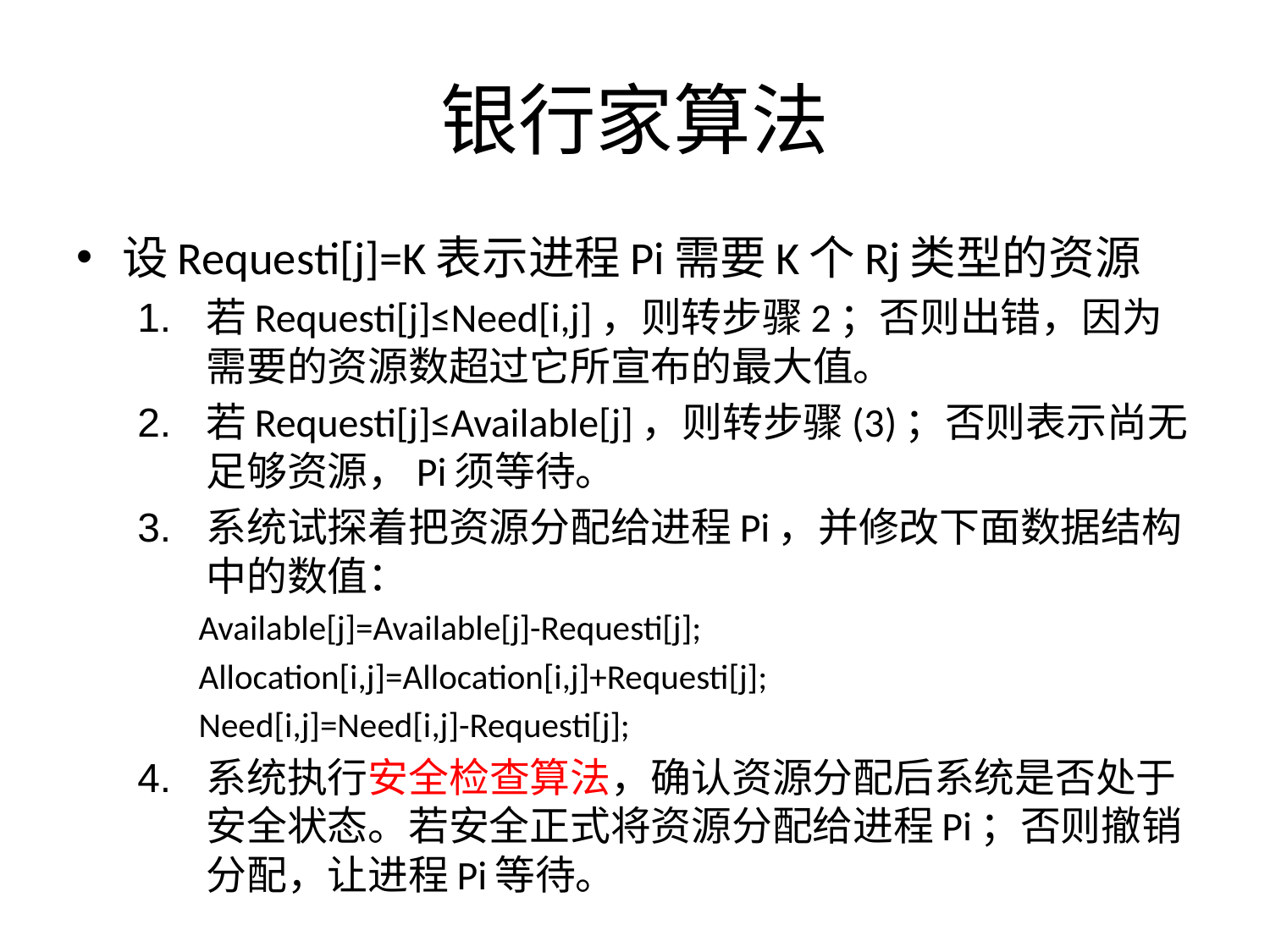

# 银行家算法
设Requesti[j]=K表示进程Pi需要K个Rj类型的资源
若Requesti[j]≤Need[i,j]，则转步骤2；否则出错，因为需要的资源数超过它所宣布的最大值。
若Requesti[j]≤Available[j]，则转步骤(3)；否则表示尚无足够资源，Pi须等待。
系统试探着把资源分配给进程Pi，并修改下面数据结构中的数值：
Available[j]=Available[j]-Requesti[j];
Allocation[i,j]=Allocation[i,j]+Requesti[j];
Need[i,j]=Need[i,j]-Requesti[j];
系统执行安全检查算法，确认资源分配后系统是否处于安全状态。若安全正式将资源分配给进程Pi；否则撤销分配，让进程Pi等待。